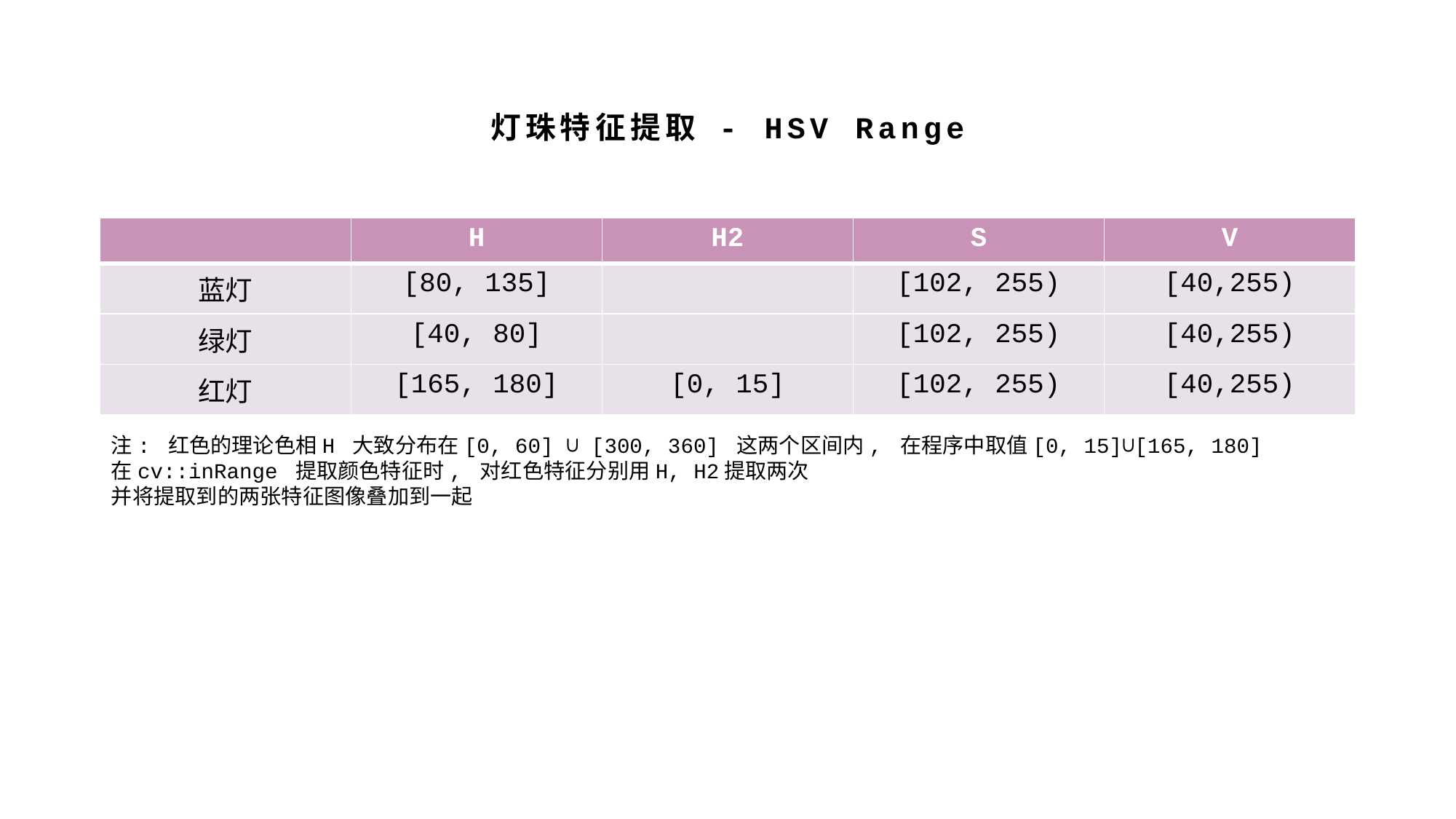

# 灯珠特征提取 - HSV Range
|  | H | H2 | S | V |
| --- | --- | --- | --- | --- |
| 蓝灯 | [80, 135] |  | [102, 255) | [40,255) |
| 绿灯 | [40, 80] |  | [102, 255) | [40,255) |
| 红灯 | [165, 180] | [0, 15] | [102, 255) | [40,255) |
注: 红色的理论色相H 大致分布在[0, 60] ∪ [300, 360] 这两个区间内, 在程序中取值[0, 15]∪[165, 180]
在cv::inRange 提取颜色特征时, 对红色特征分别用H, H2提取两次
并将提取到的两张特征图像叠加到一起